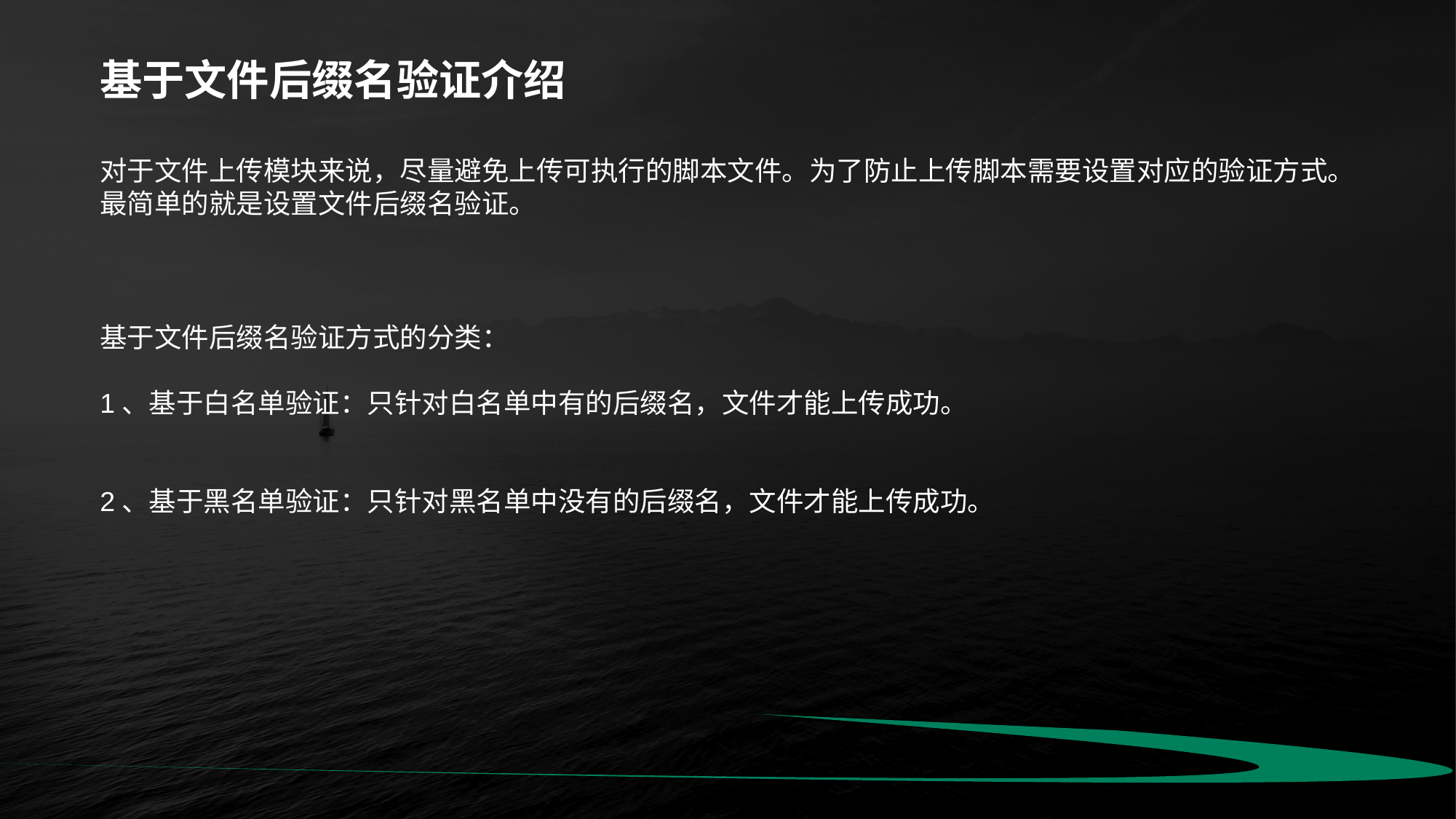

基于文件后缀名验证介绍
对于文件上传模块来说，尽量避免上传可执行的脚本文件。为了防止上传脚本需要设置对应的验证方式。最简单的就是设置文件后缀名验证。
基于文件后缀名验证方式的分类：

1、基于白名单验证：只针对白名单中有的后缀名，文件才能上传成功。

2、基于黑名单验证：只针对黑名单中没有的后缀名，文件才能上传成功。